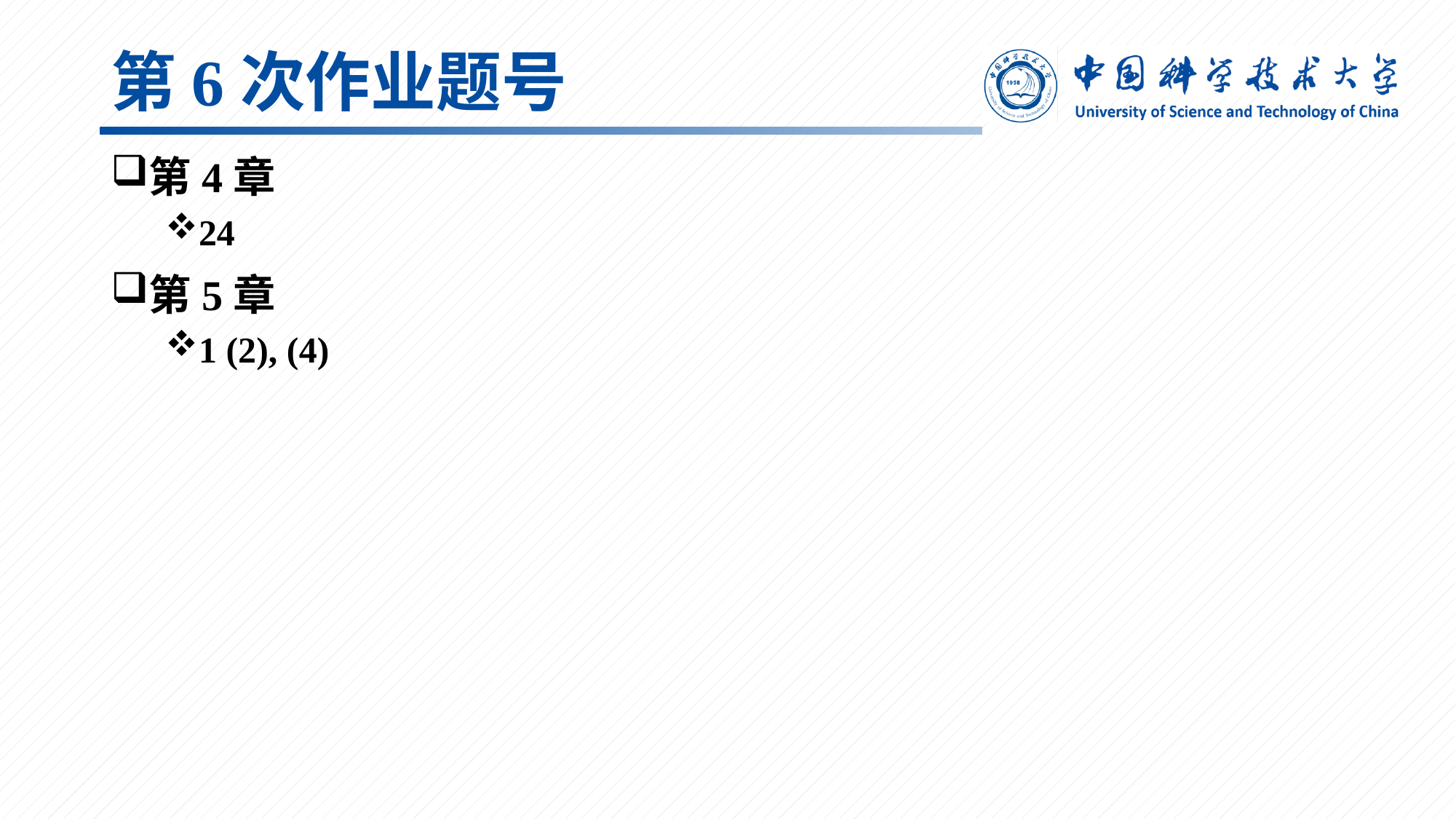

# 第6次作业题号
第4章
24
第5章
1 (2), (4)